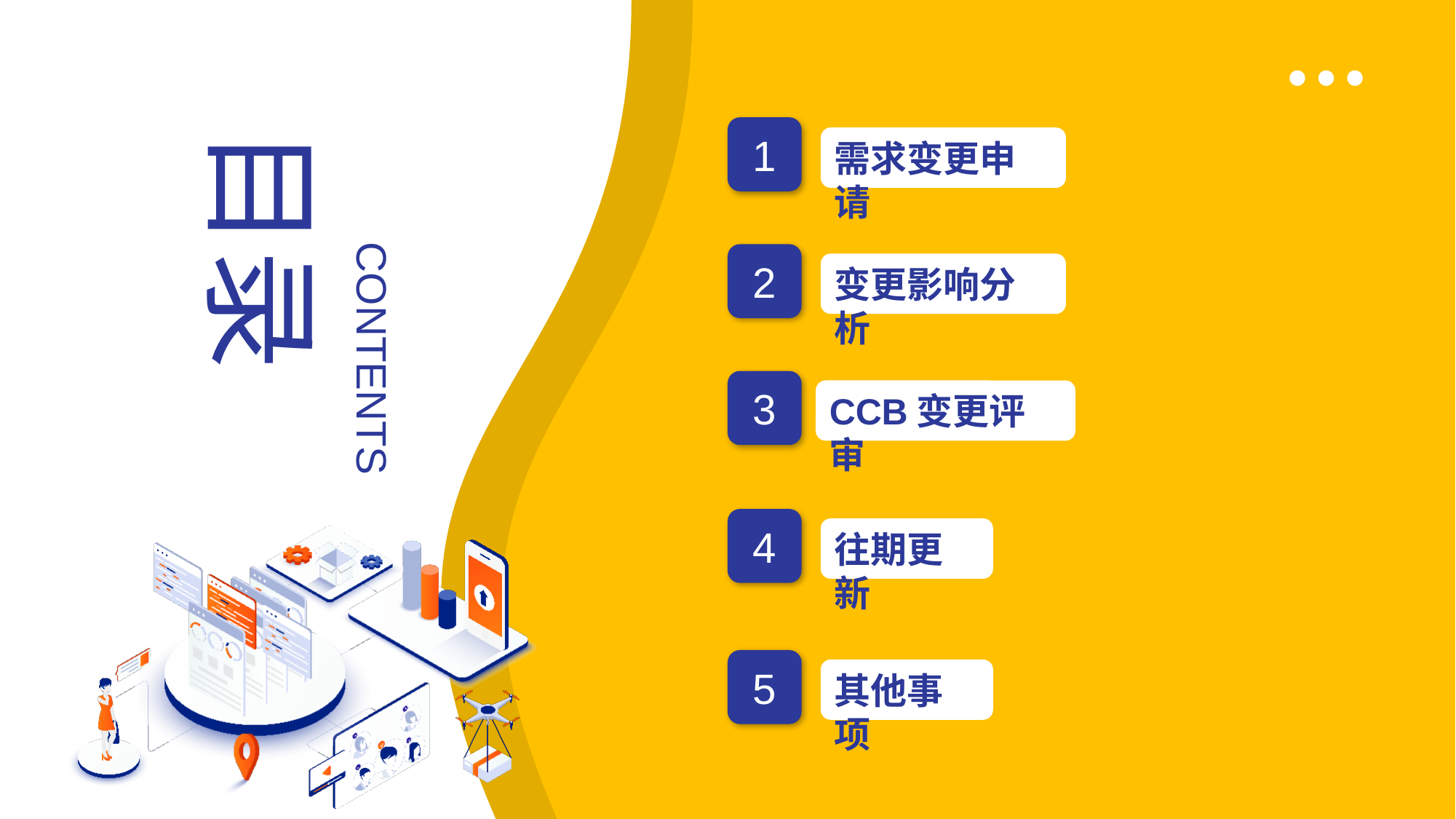

目录
CONTENTS
1
需求变更申请
2
变更影响分析
3
CCB变更评审
4
往期更新
5
其他事项